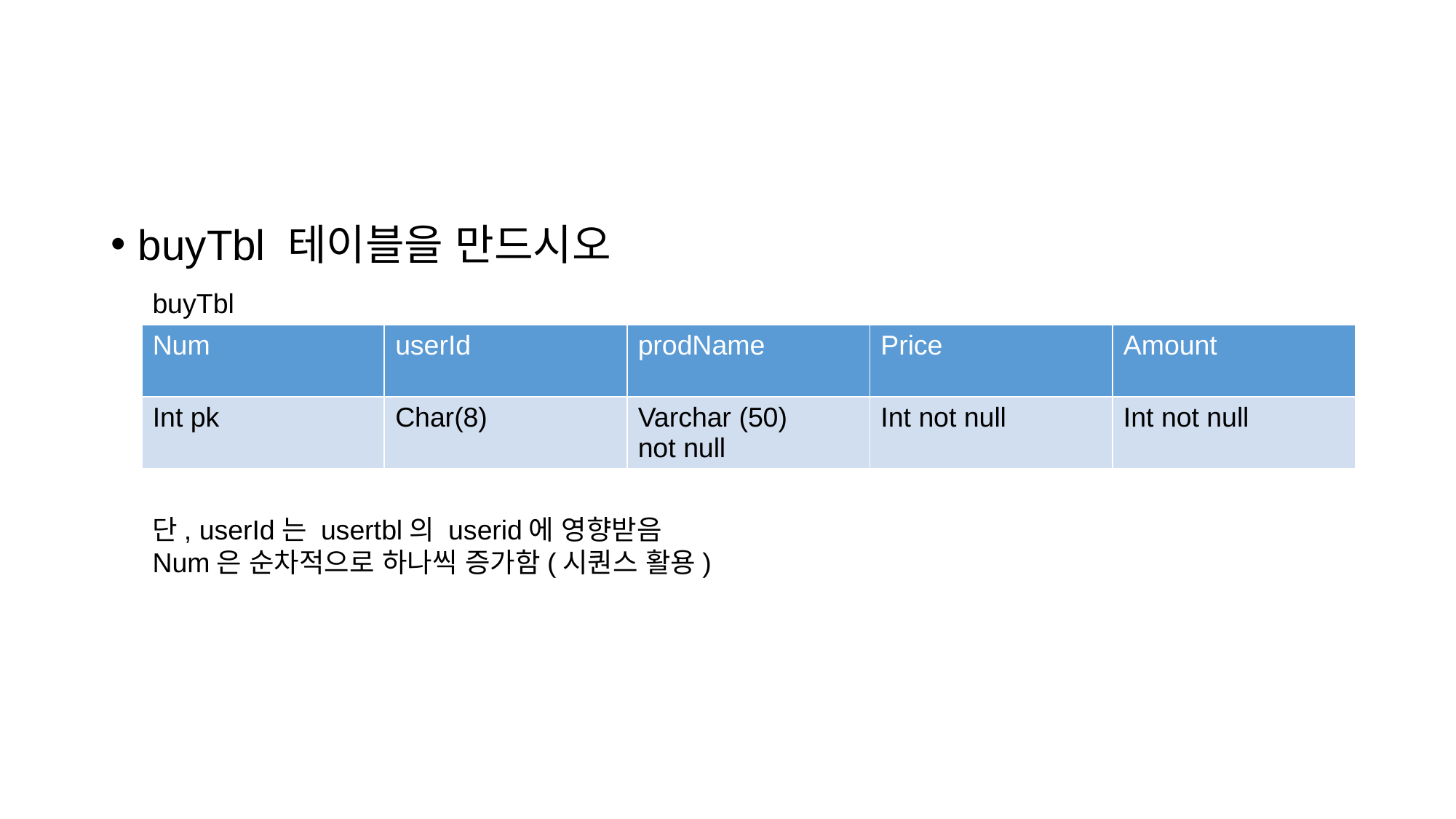

#
buyTbl 테이블을 만드시오
buyTbl
| Num | userId | prodName | Price | Amount |
| --- | --- | --- | --- | --- |
| Int pk | Char(8) | Varchar (50) not null | Int not null | Int not null |
단, userId는 usertbl의 userid에 영향받음
Num은 순차적으로 하나씩 증가함(시퀀스 활용)